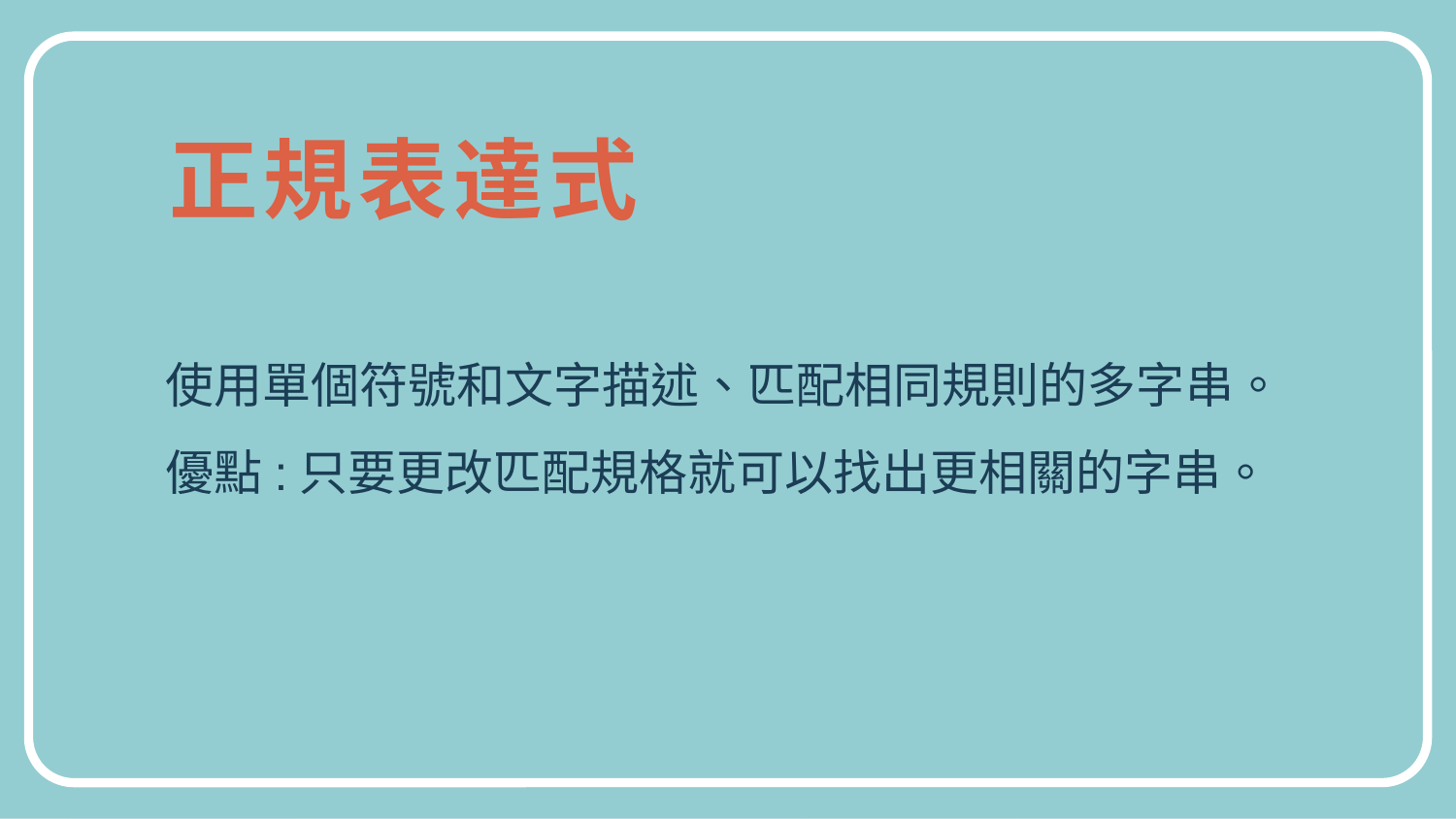

正規表達式
使用單個符號和文字描述、匹配相同規則的多字串。優點:只要更改匹配規格就可以找出更相關的字串。